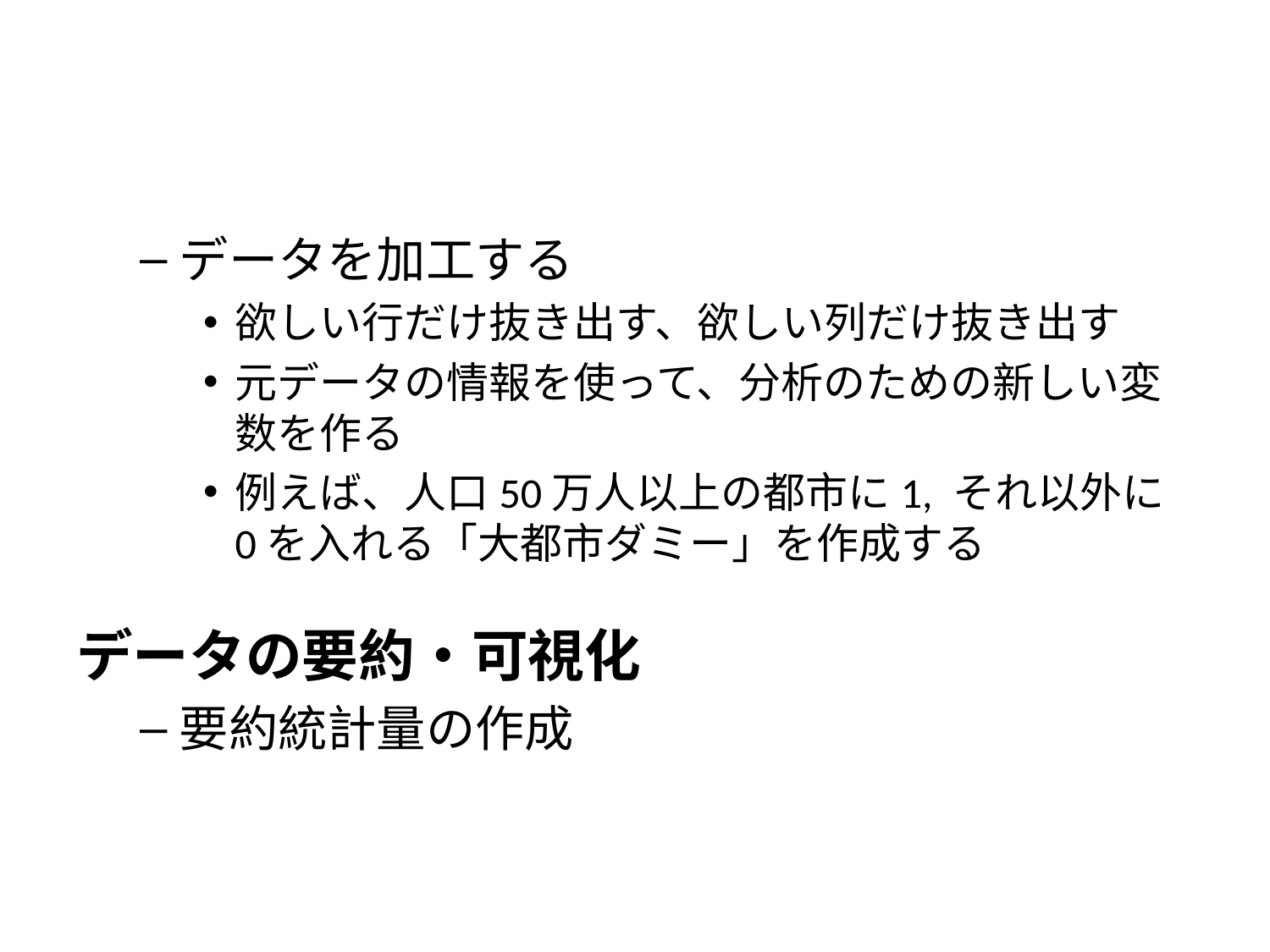

データを加工する
欲しい行だけ抜き出す、欲しい列だけ抜き出す
元データの情報を使って、分析のための新しい変数を作る
例えば、人口50万人以上の都市に1, それ以外に0を入れる「大都市ダミー」を作成する
データの要約・可視化
要約統計量の作成